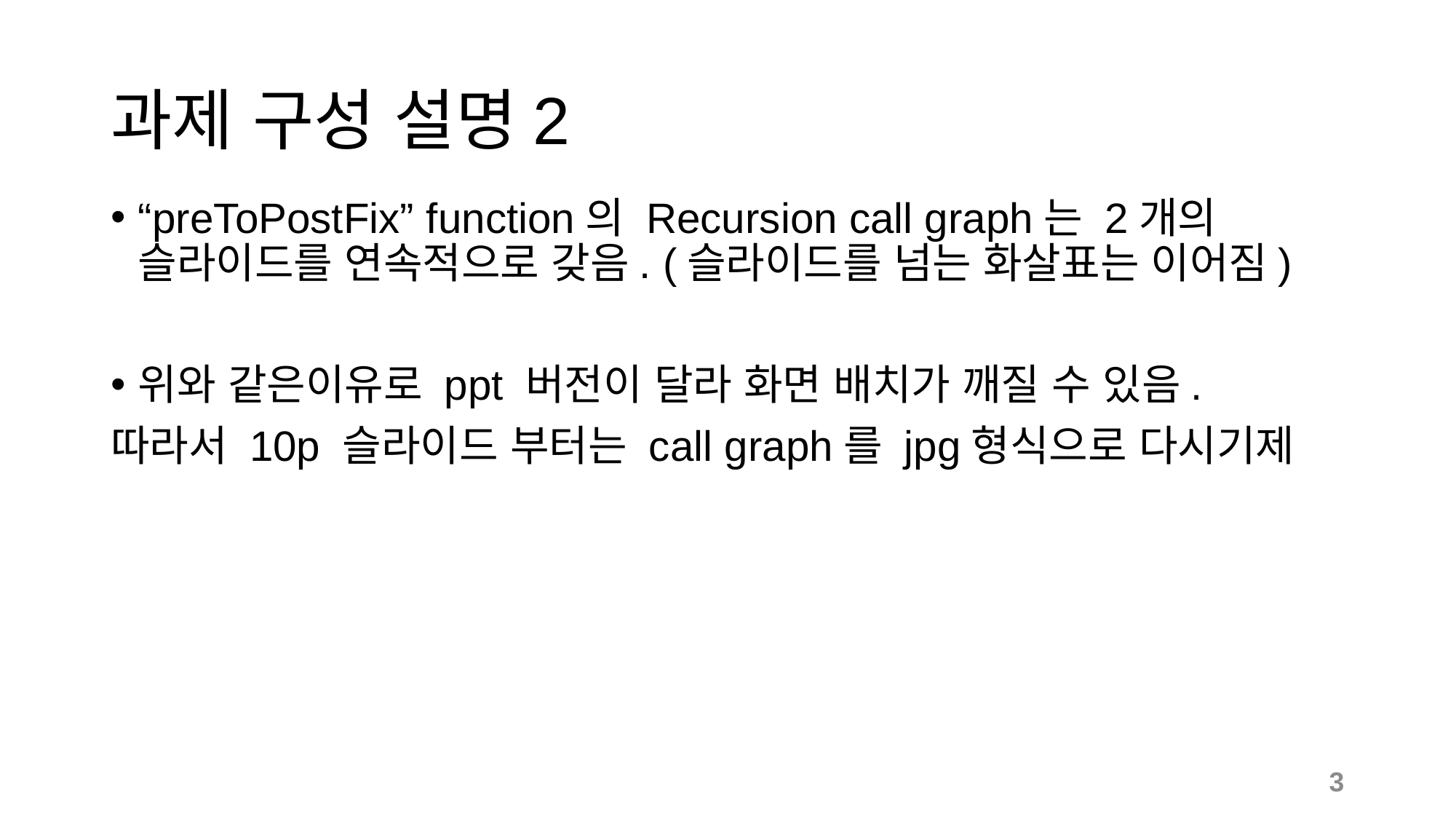

# 과제 구성 설명2
“preToPostFix” function의 Recursion call graph는 2개의 슬라이드를 연속적으로 갖음. (슬라이드를 넘는 화살표는 이어짐)

위와 같은이유로 ppt 버전이 달라 화면 배치가 깨질 수 있음.
따라서 10p 슬라이드 부터는 call graph를 jpg형식으로 다시기제
3